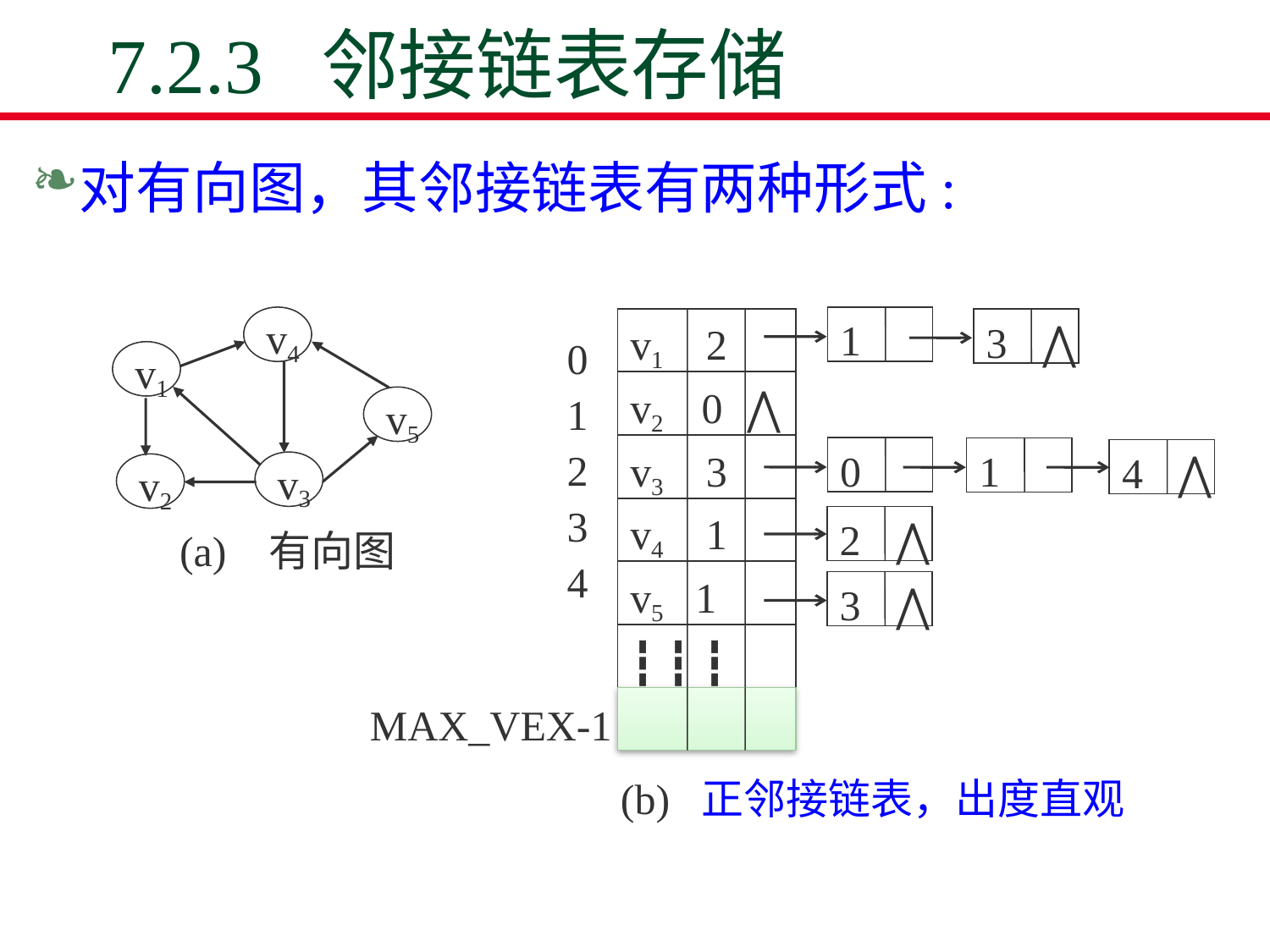

# 7.2.3  邻接链表存储
对有向图，其邻接链表有两种形式:
v4
v1

v5

v3
v2

(a)   有向图
0
1
2
3
4
1

3   ⋀

v1    2

v2    0  ⋀

v3    3

v4    1

v5   1

┇ ┇ ┇

0

1

4   ⋀

2   ⋀

3   ⋀

MAX_VEX-1
(b)  正邻接链表，出度直观